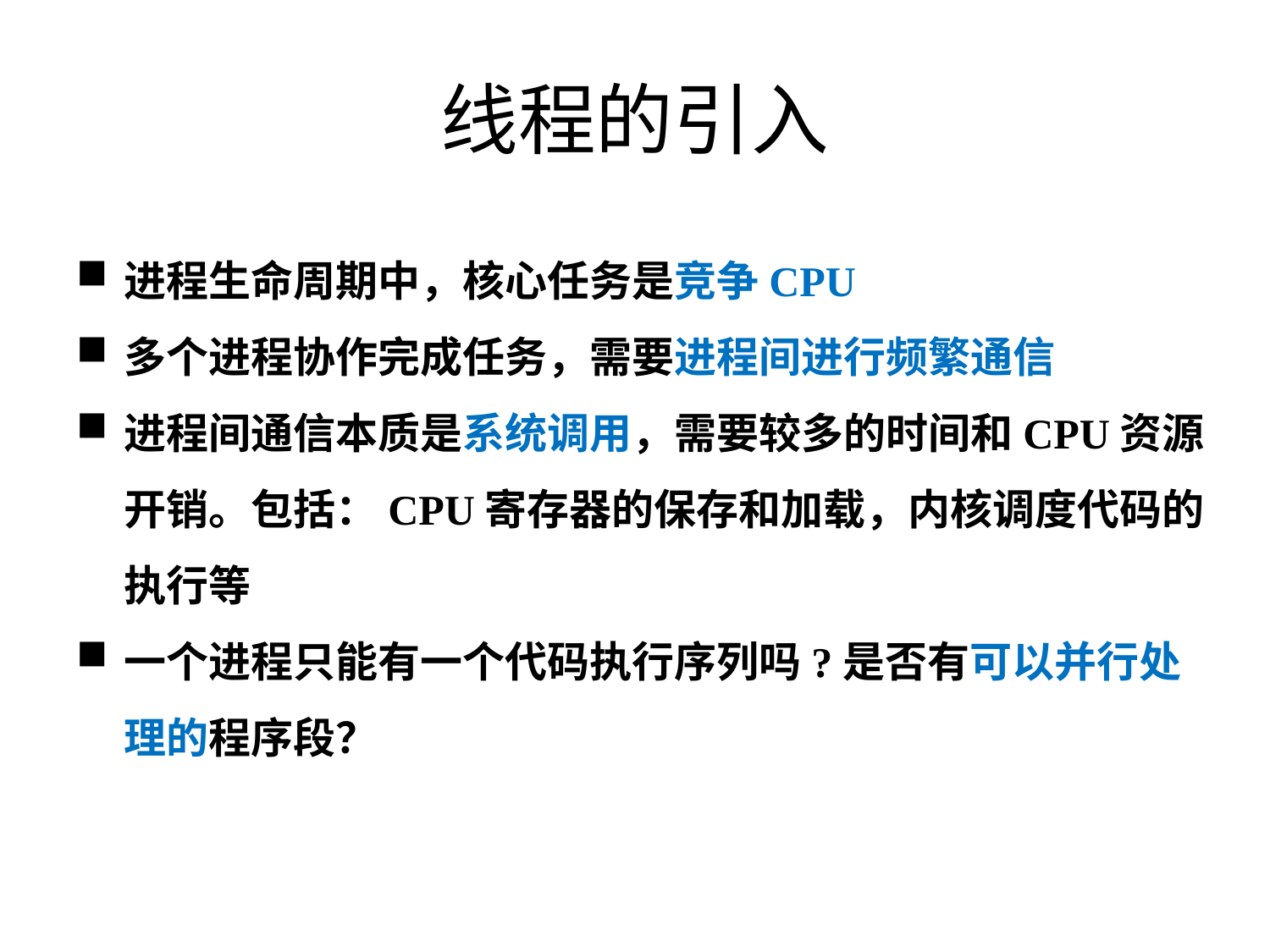

# 线程的引入
进程生命周期中，核心任务是竞争CPU
多个进程协作完成任务，需要进程间进行频繁通信
进程间通信本质是系统调用，需要较多的时间和CPU资源开销。包括：CPU寄存器的保存和加载，内核调度代码的执行等
一个进程只能有一个代码执行序列吗?是否有可以并行处理的程序段？